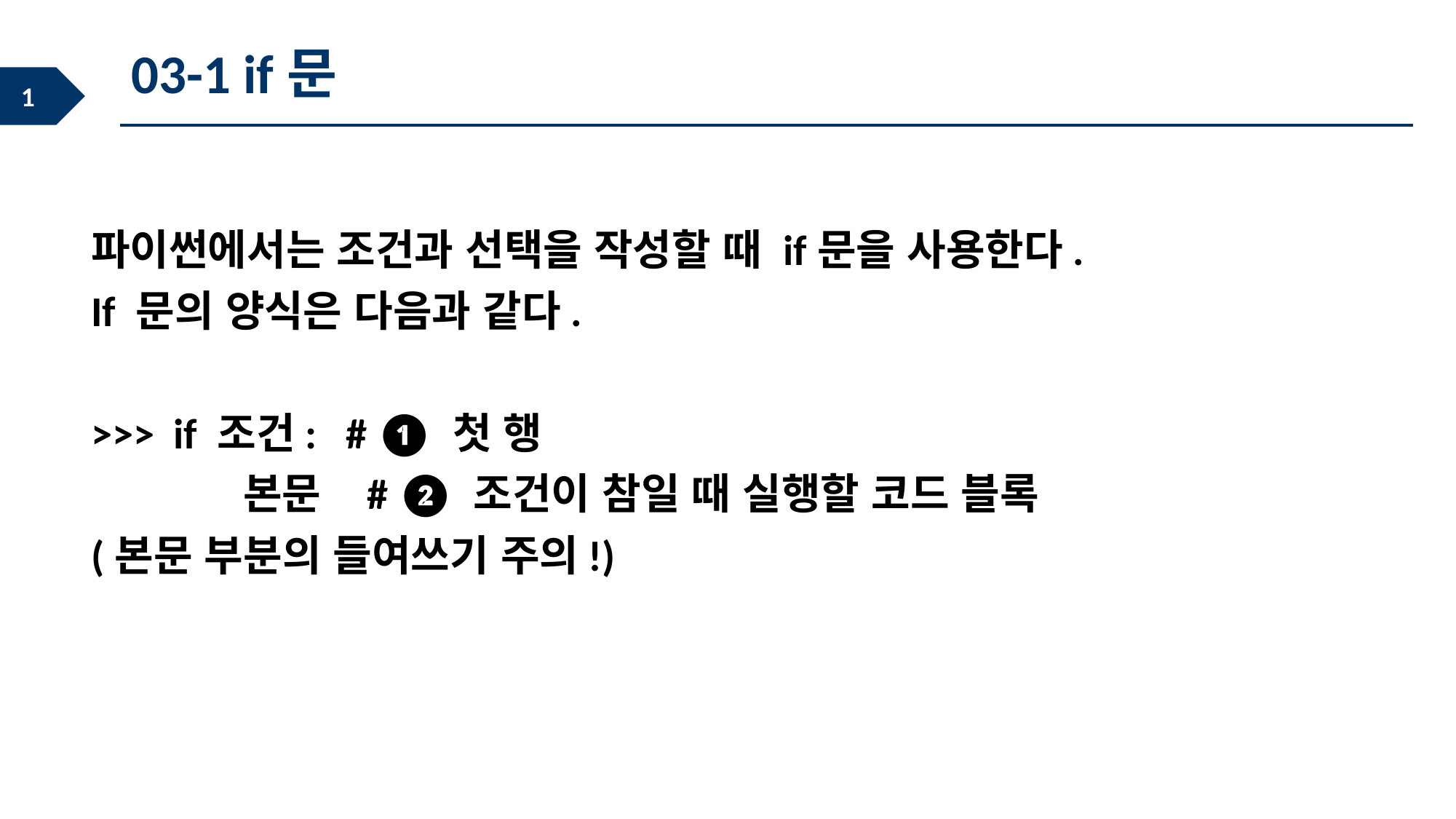

03-1 if문
파이썬에서는 조건과 선택을 작성할 때 if문을 사용한다.
If 문의 양식은 다음과 같다.

>>>  if 조건:   # ❶ 첫 행
            본문   # ❷ 조건이 참일 때 실행할 코드 블록
(본문 부분의 들여쓰기 주의!)